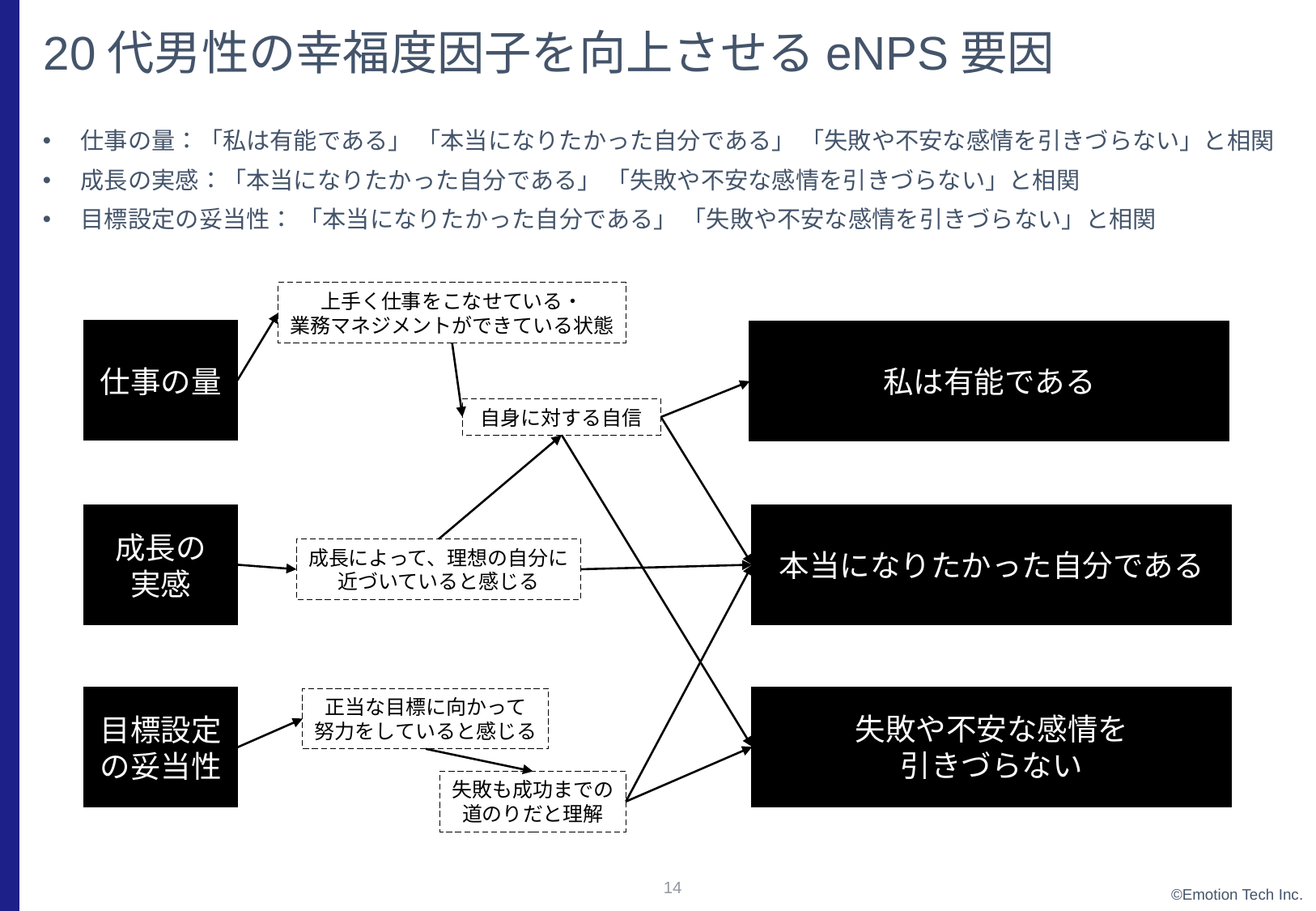

# 20代男性の幸福度因子を向上させるeNPS要因
仕事の量：「私は有能である」 「本当になりたかった自分である」 「失敗や不安な感情を引きづらない」と相関
成長の実感：「本当になりたかった自分である」 「失敗や不安な感情を引きづらない」と相関
目標設定の妥当性： 「本当になりたかった自分である」 「失敗や不安な感情を引きづらない」と相関
上手く仕事をこなせている・
業務マネジメントができている状態
仕事の量
私は有能である
自身に対する自信
成長の
実感
本当になりたかった自分である
成長によって、理想の自分に
近づいていると感じる
失敗や不安な感情を
引きづらない
目標設定の妥当性
正当な目標に向かって
努力をしていると感じる
失敗も成功までの
道のりだと理解
14